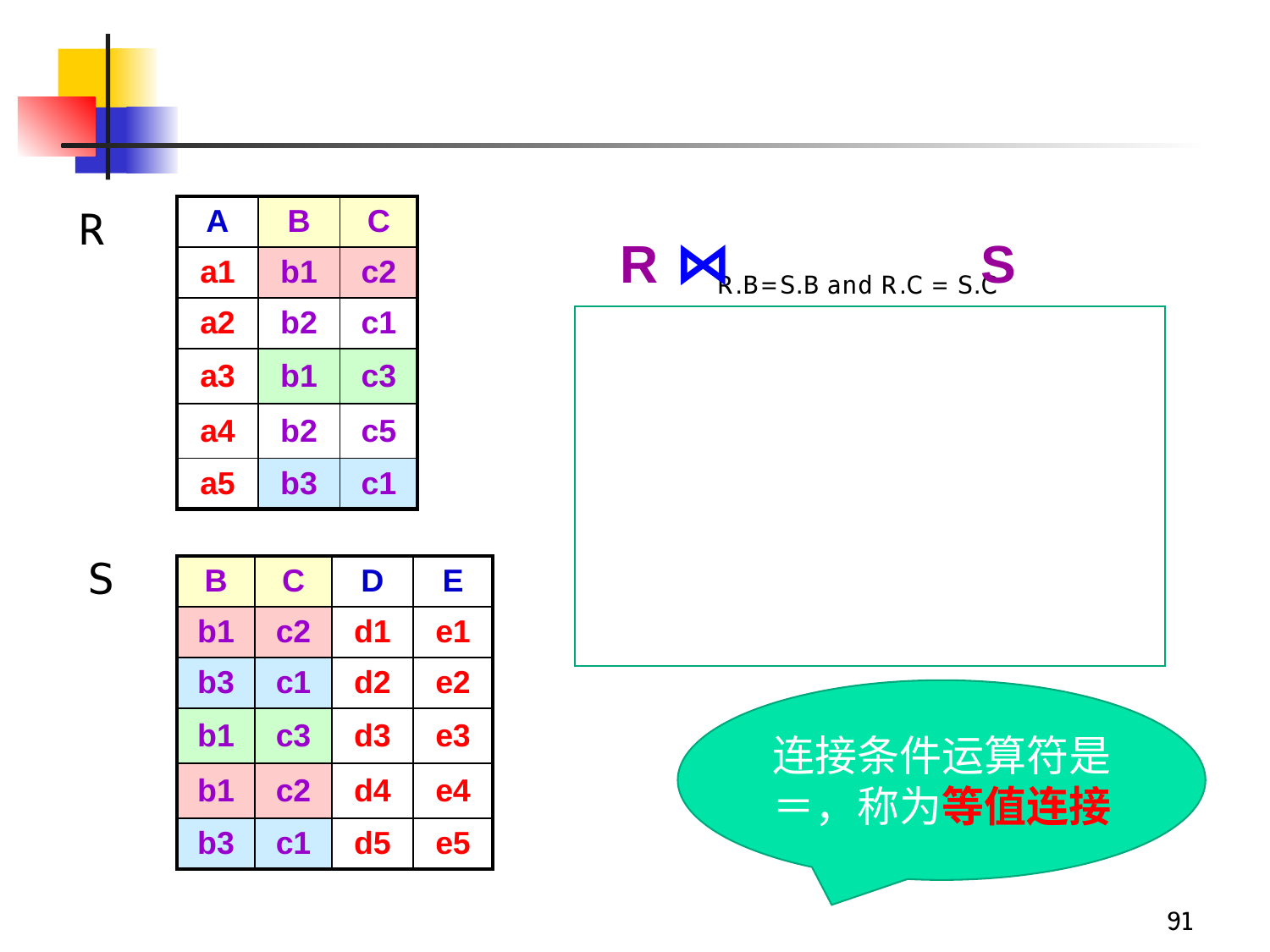

R
| A | B | C |
| --- | --- | --- |
| a1 | b1 | c2 |
| a2 | b2 | c1 |
| a3 | b1 | c3 |
| a4 | b2 | c5 |
| a5 | b3 | c1 |
R ⋈               S
R.B=S.B and R.C = S.C

| A | R.B | R.C | S.B | S.C | D | E |
| --- | --- | --- | --- | --- | --- | --- |
| a1 | b1 | c2 | b1 | c2 | d1 | e1 |
| a1 | b1 | c2 | b1 | c2 | d4 | e4 |
| a3 | b1 | c3 | b1 | c3 | d3 | e3 |
| a5 | b3 | c1 | b3 | c1 | d2 | e2 |
| a5 | b3 | c1 | b3 | c1 | d5 | e5 |
S
| B | C | D | E |
| --- | --- | --- | --- |
| b1 | c2 | d1 | e1 |
| b3 | c1 | d2 | e2 |
| b1 | c3 | d3 | e3 |
| b1 | c2 | d4 | e4 |
| b3 | c1 | d5 | e5 |
连接条件运算符是＝，称为等值连接
91